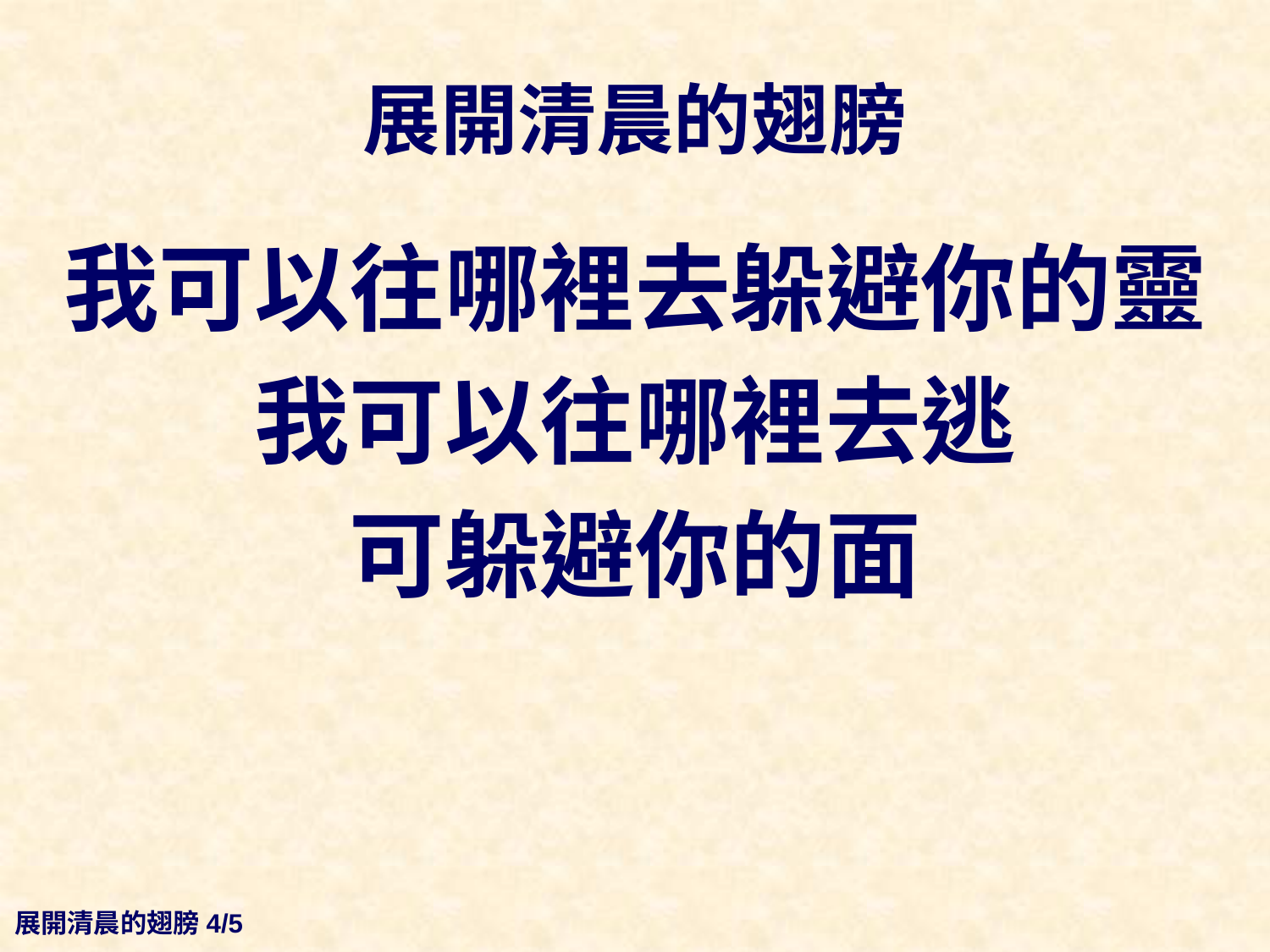

# 展開清晨的翅膀
我可以往哪裡去躲避你的靈
我可以往哪裡去逃
可躲避你的面
展開清晨的翅膀4/5